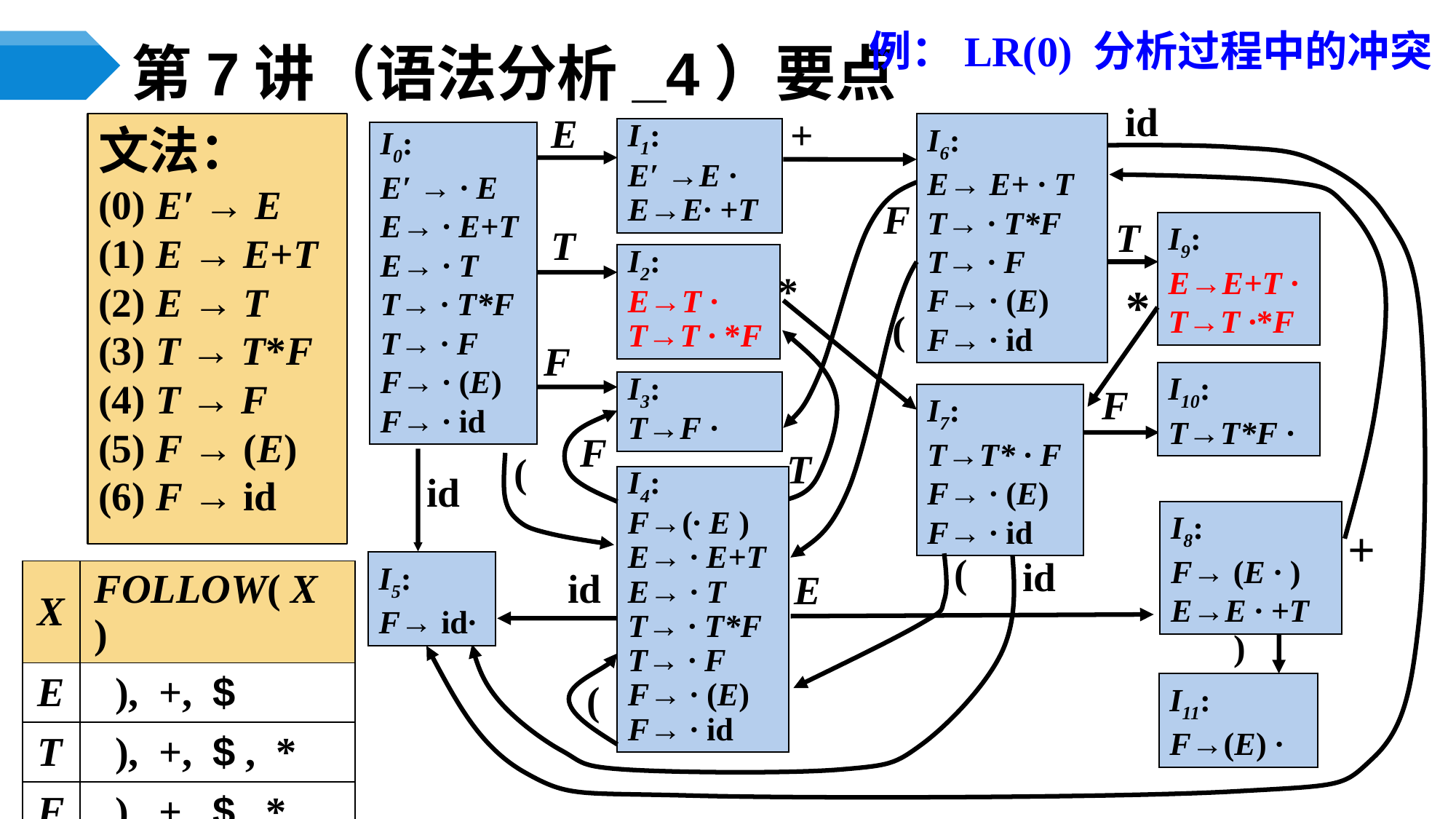

例：LR(0) 分析过程中的冲突
# 第7讲（语法分析_4）要点
id
E
+
I6:
E→ E+ · T
T→ · T*F
T→ · F
F→ · (E)
F→ · id
I1:
E′ →E ·
E→E· +T
I0:
E′ → · E
E→ · E+T
E→ · T
T→ · T*F
T→ · F
F→ · (E)
F→ · id

F
T
I9:
E→E+T ·
T→T ·*F
T
I2:
E→T ·
T→T · *F
*

*

(

F

I10:
T→T*F ·
I3:
T→F ·
F
I7:
T→T* · F
F→ · (E)
F→ · id

F

T
(

id
I4:
F→(· E )
E→ · E+T
E→ · T
T→ · T*F
T→ · F
F→ · (E)
F→ · id
I8:
F→ (E · )
E→E · +T
+
(

id
I5:
F→ id·

id
E

)

(
I11:
F→(E) ·
文法：
(0) E′ → E
(1) E → E+T
(2) E → T
(3) T → T*F
(4) T → F
(5) F → (E)
(6) F → id

| X | FOLLOW( X ) |
| --- | --- |
| E | ), +, $ |
| T | ), +, $ , \* |
| F | ), +, $ , \* |